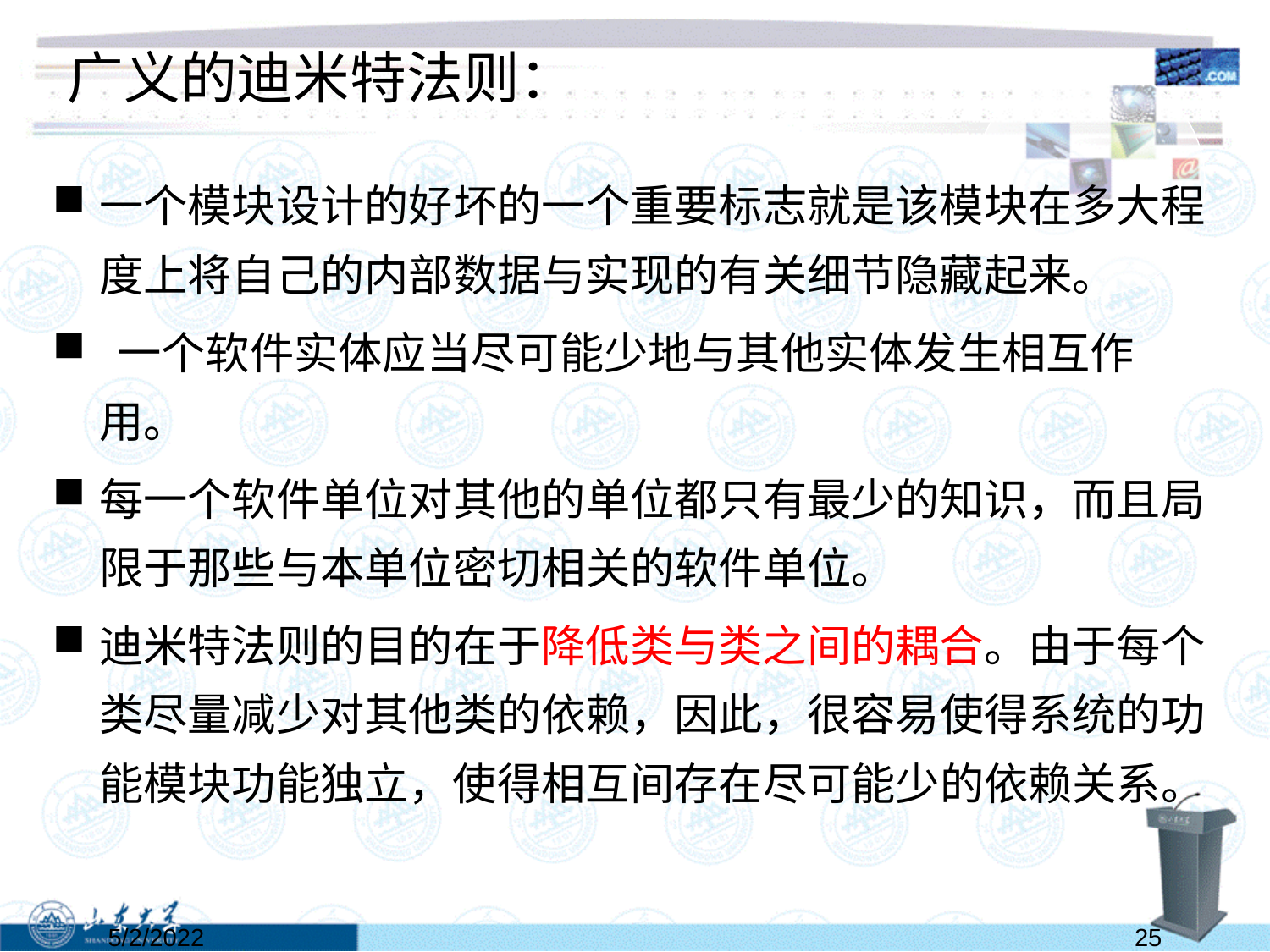

# 广义的迪米特法则：
一个模块设计的好坏的一个重要标志就是该模块在多大程度上将自己的内部数据与实现的有关细节隐藏起来。
 一个软件实体应当尽可能少地与其他实体发生相互作用。
每一个软件单位对其他的单位都只有最少的知识，而且局限于那些与本单位密切相关的软件单位。
迪米特法则的目的在于降低类与类之间的耦合。由于每个类尽量减少对其他类的依赖，因此，很容易使得系统的功能模块功能独立，使得相互间存在尽可能少的依赖关系。
5/2/2022
25